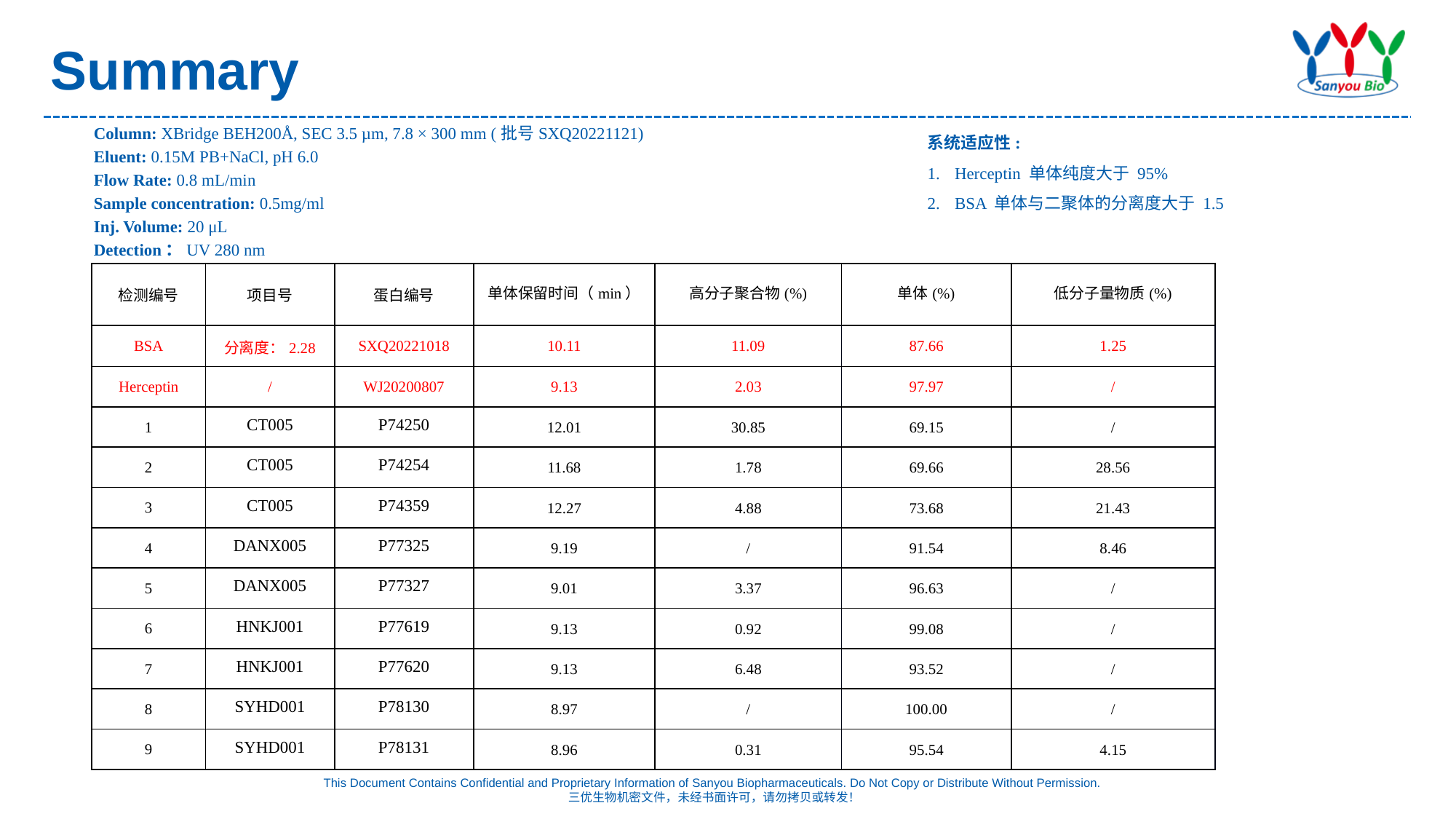

# Summary
Column: XBridge BEH200Å, SEC 3.5 µm, 7.8 × 300 mm (批号SXQ20221121)
Eluent: 0.15M PB+NaCl, pH 6.0
Flow Rate: 0.8 mL/min
Sample concentration: 0.5mg/ml
Inj. Volume: 20 μL
Detection：UV 280 nm

系统适应性:
Herceptin 单体纯度大于 95%
BSA 单体与二聚体的分离度大于 1.5
| 检测编号 | 项目号 | 蛋白编号 | 单体保留时间（min） | 高分子聚合物(%) | 单体(%) | 低分子量物质(%) |
| --- | --- | --- | --- | --- | --- | --- |
| BSA | 分离度：2.28 | SXQ20221018 | 10.11 | 11.09 | 87.66 | 1.25 |
| Herceptin | / | WJ20200807 | 9.13 | 2.03 | 97.97 | / |
| 1 | CT005 | P74250 | 12.01 | 30.85 | 69.15 | / |
| 2 | CT005 | P74254 | 11.68 | 1.78 | 69.66 | 28.56 |
| 3 | CT005 | P74359 | 12.27 | 4.88 | 73.68 | 21.43 |
| 4 | DANX005 | P77325 | 9.19 | / | 91.54 | 8.46 |
| 5 | DANX005 | P77327 | 9.01 | 3.37 | 96.63 | / |
| 6 | HNKJ001 | P77619 | 9.13 | 0.92 | 99.08 | / |
| 7 | HNKJ001 | P77620 | 9.13 | 6.48 | 93.52 | / |
| 8 | SYHD001 | P78130 | 8.97 | / | 100.00 | / |
| 9 | SYHD001 | P78131 | 8.96 | 0.31 | 95.54 | 4.15 |
This Document Contains Confidential and Proprietary Information of Sanyou Biopharmaceuticals. Do Not Copy or Distribute Without Permission.
三优生物机密文件，未经书面许可，请勿拷贝或转发！
2